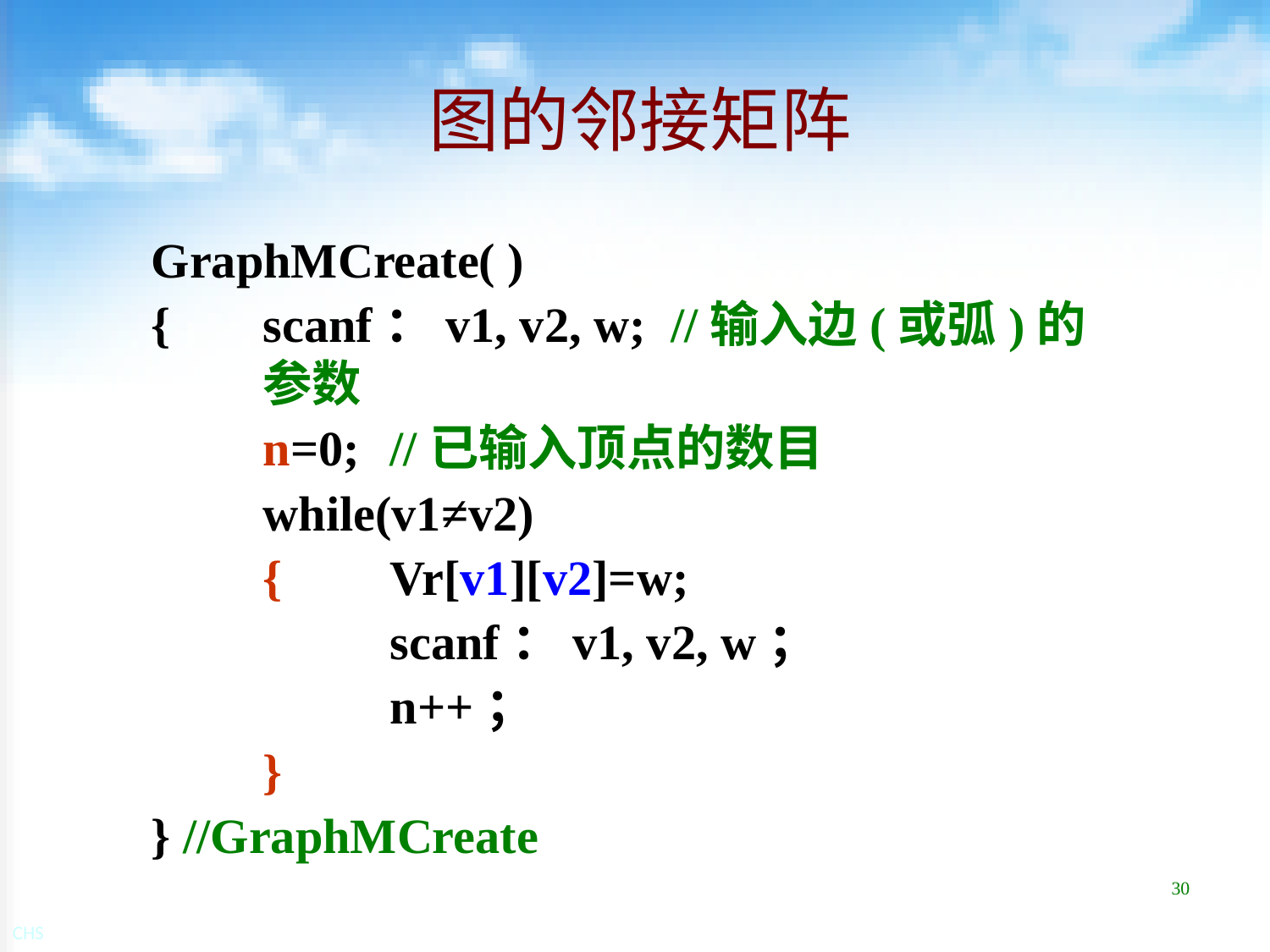

# 图的邻接矩阵
GraphMCreate( )
{	scanf：v1, v2, w;  //输入边(或弧)的参数
	n=0;	//已输入顶点的数目
	while(v1≠v2)
	{　	Vr[v1][v2]=w;
	　 	scanf：v1, v2, w；
	　	n++；
	}
} //GraphMCreate
30